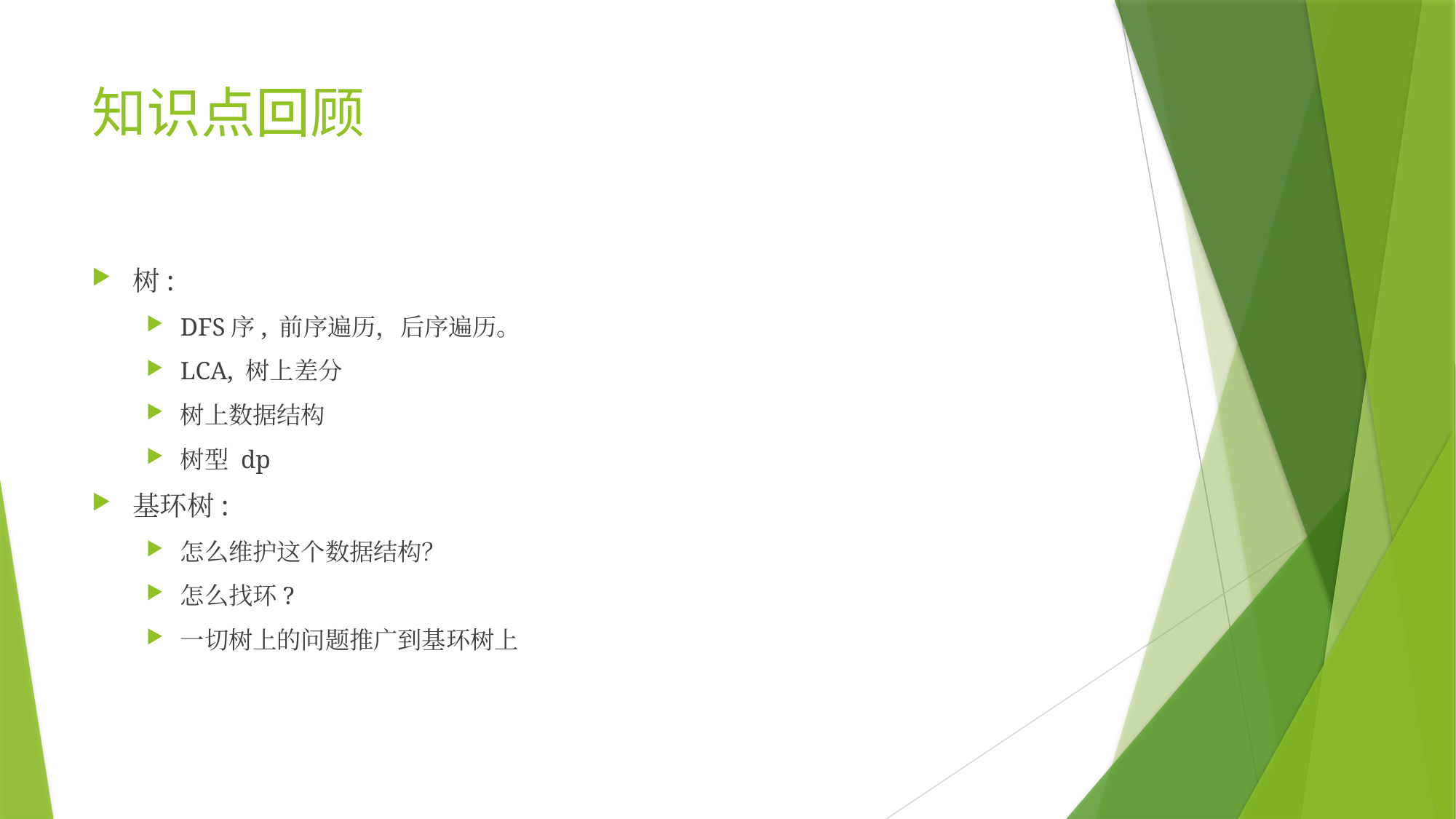

# 知识点回顾
树:
DFS序, 前序遍历，后序遍历。
LCA, 树上差分
树上数据结构
树型 dp
基环树:
怎么维护这个数据结构？
怎么找环?
一切树上的问题推广到基环树上